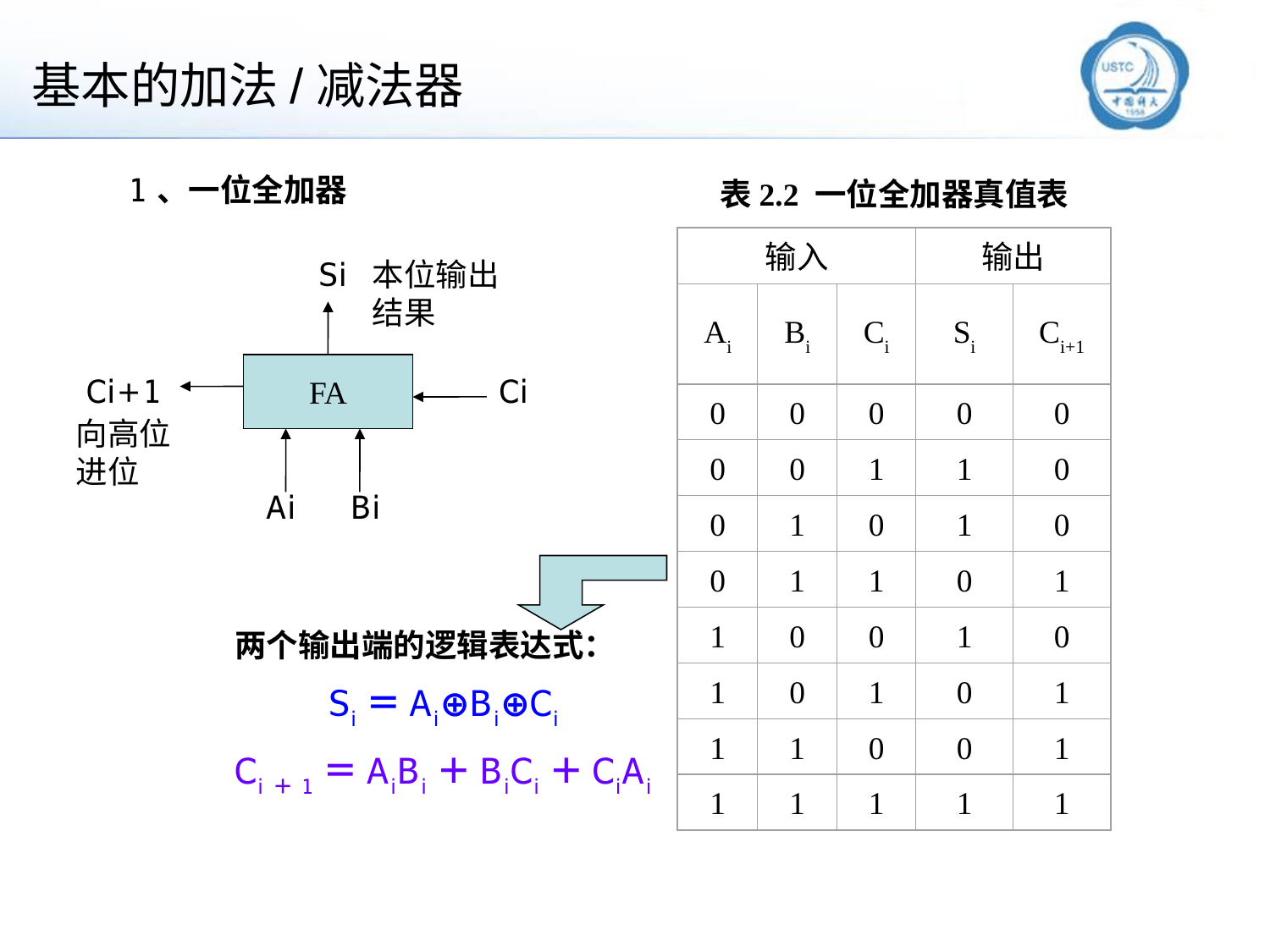

# 基本的加法/减法器
表2.2 一位全加器真值表
1、一位全加器

输入

输出

Ai

Bi

Ci

Si

Ci+1

0

0

0

0

0

0

0

1

1

0

0

1

0

1

0

0

1

1

0

1

1

0

0

1

0

1

0

1

0

1

1

1

0

0

1

1

1

1

1

1

Si
本位输出结果

FA
Ci+1
Ci

向高位进位

Ai
Bi

两个输出端的逻辑表达式：
Si＝Ai⊕Bi⊕Ci
Ci＋1＝AiBi＋BiCi＋CiAi